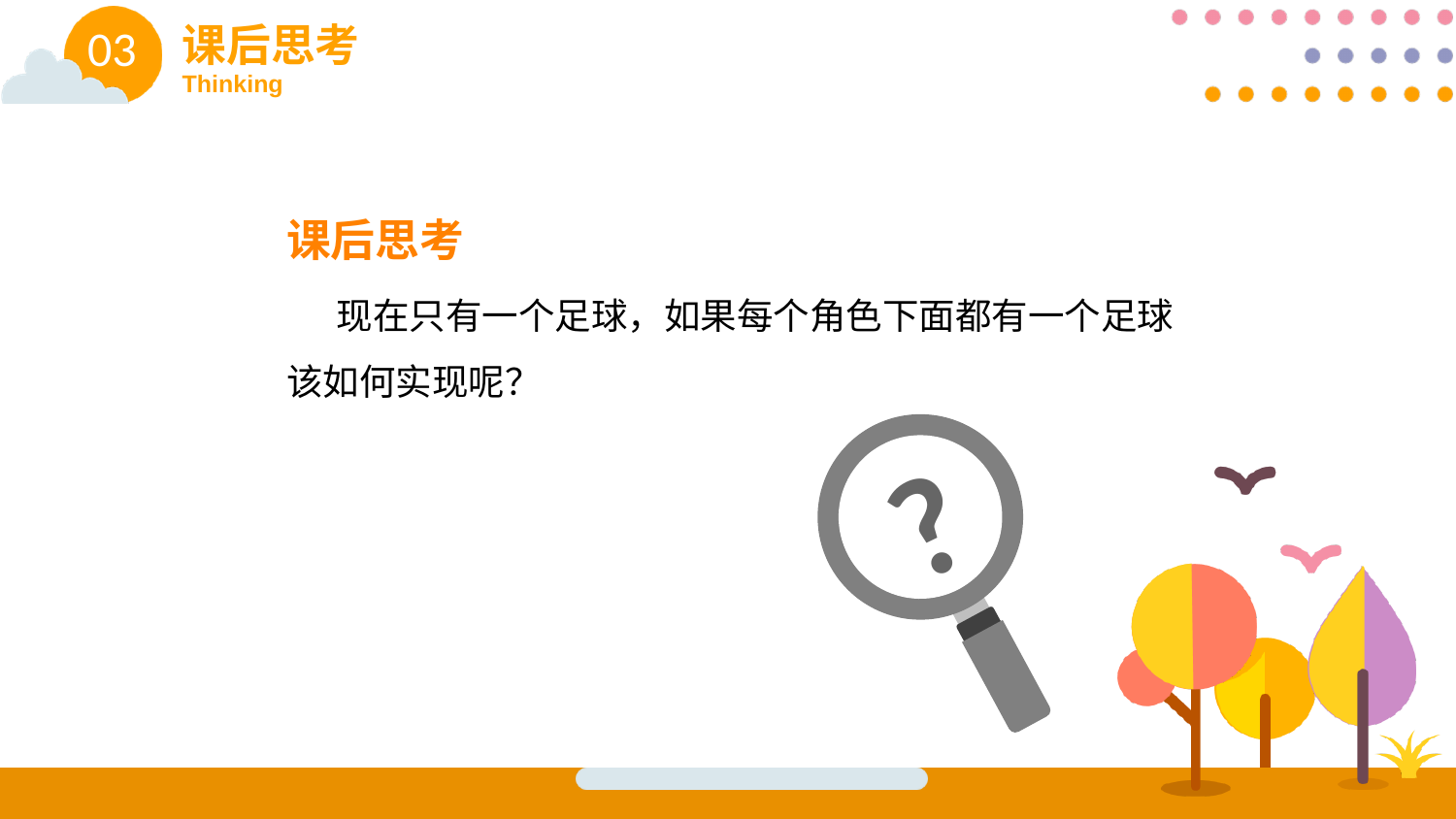

课后思考
03
Thinking
课后思考
     现在只有一个足球，如果每个角色下面都有一个足球该如何实现呢？

?